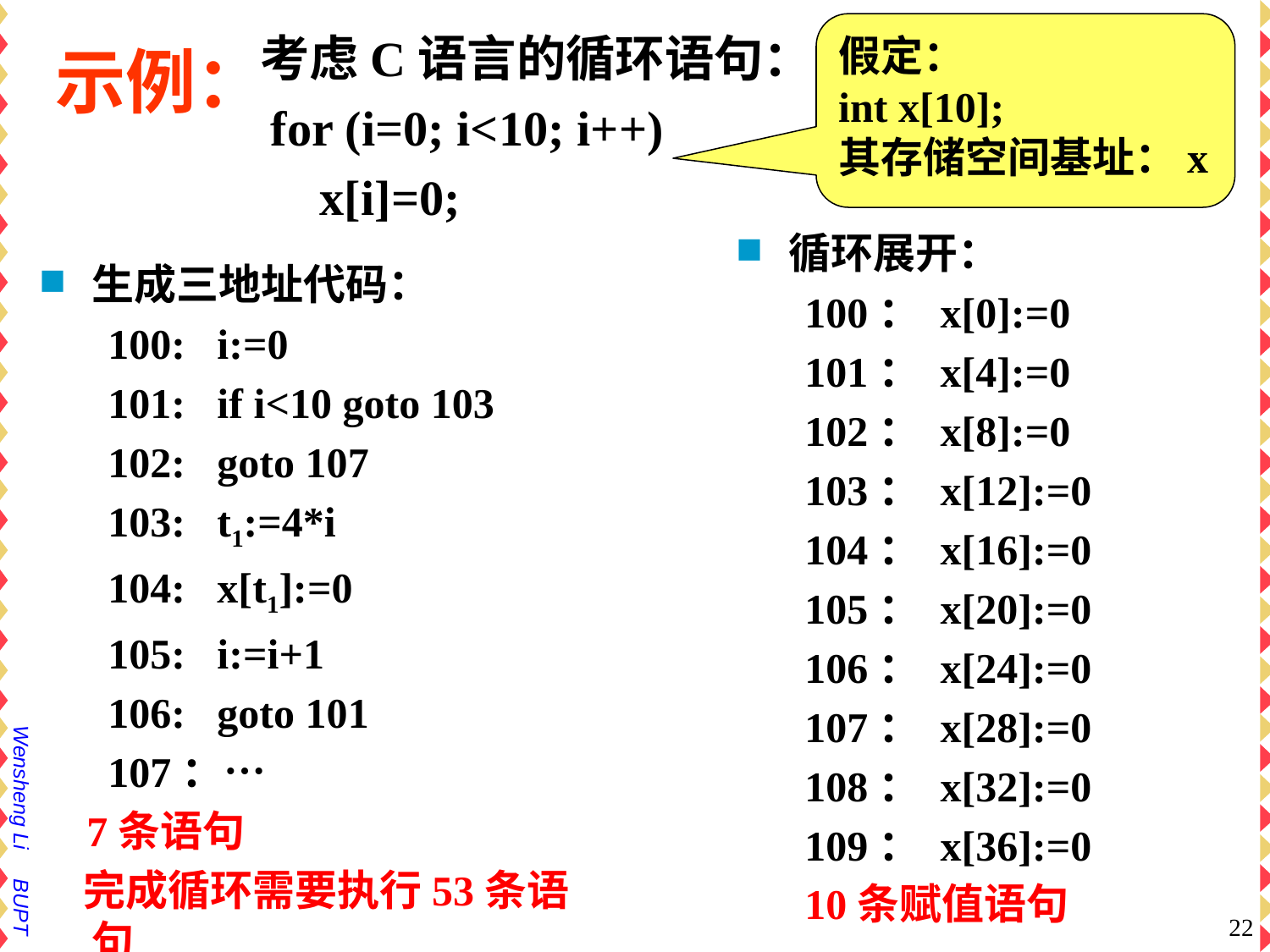

假定：
int x[10];
其存储空间基址：x
# 示例：
考虑C语言的循环语句：
for (i=0; i<10; i++)
    x[i]=0;
循环展开：
100： x[0]:=0
101： x[4]:=0
102： x[8]:=0
103： x[12]:=0
104： x[16]:=0
105： x[20]:=0
106： x[24]:=0
107： x[28]:=0
108： x[32]:=0
109： x[36]:=0
10条赋值语句
生成三地址代码：
100:   i:=0
101:   if i<10 goto 103
102:   goto 107
103:   t1:=4*i
104:   x[t1]:=0
105:   i:=i+1
106:   goto 101
107：…
    7条语句
   完成循环需要执行53条语句
22